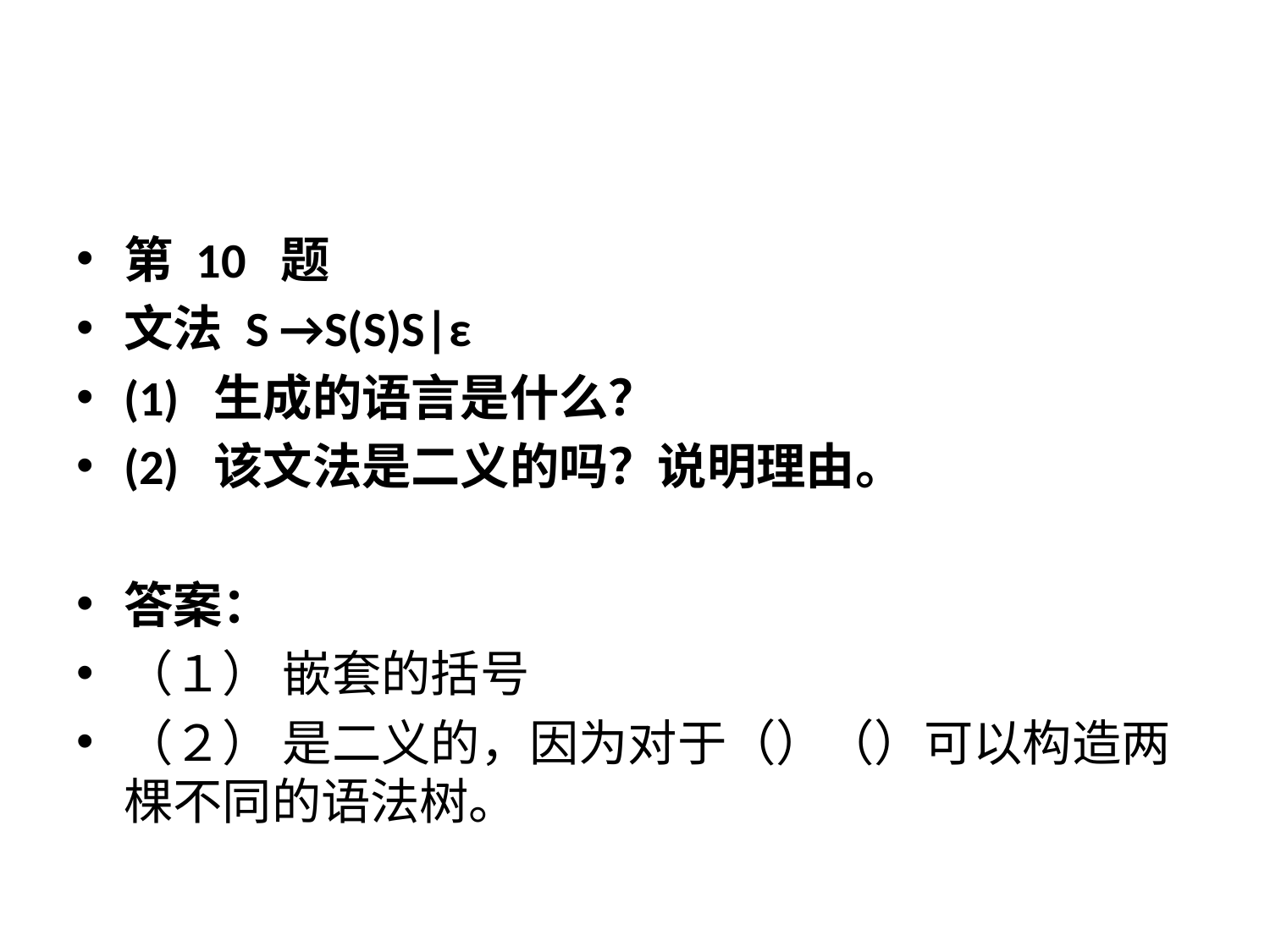

#
第 10  题
文法 S →S(S)S|ε
(1)  生成的语言是什么？
(2)  该文法是二义的吗？说明理由。

答案：
（１） 嵌套的括号
（２） 是二义的，因为对于（）（）可以构造两棵不同的语法树。